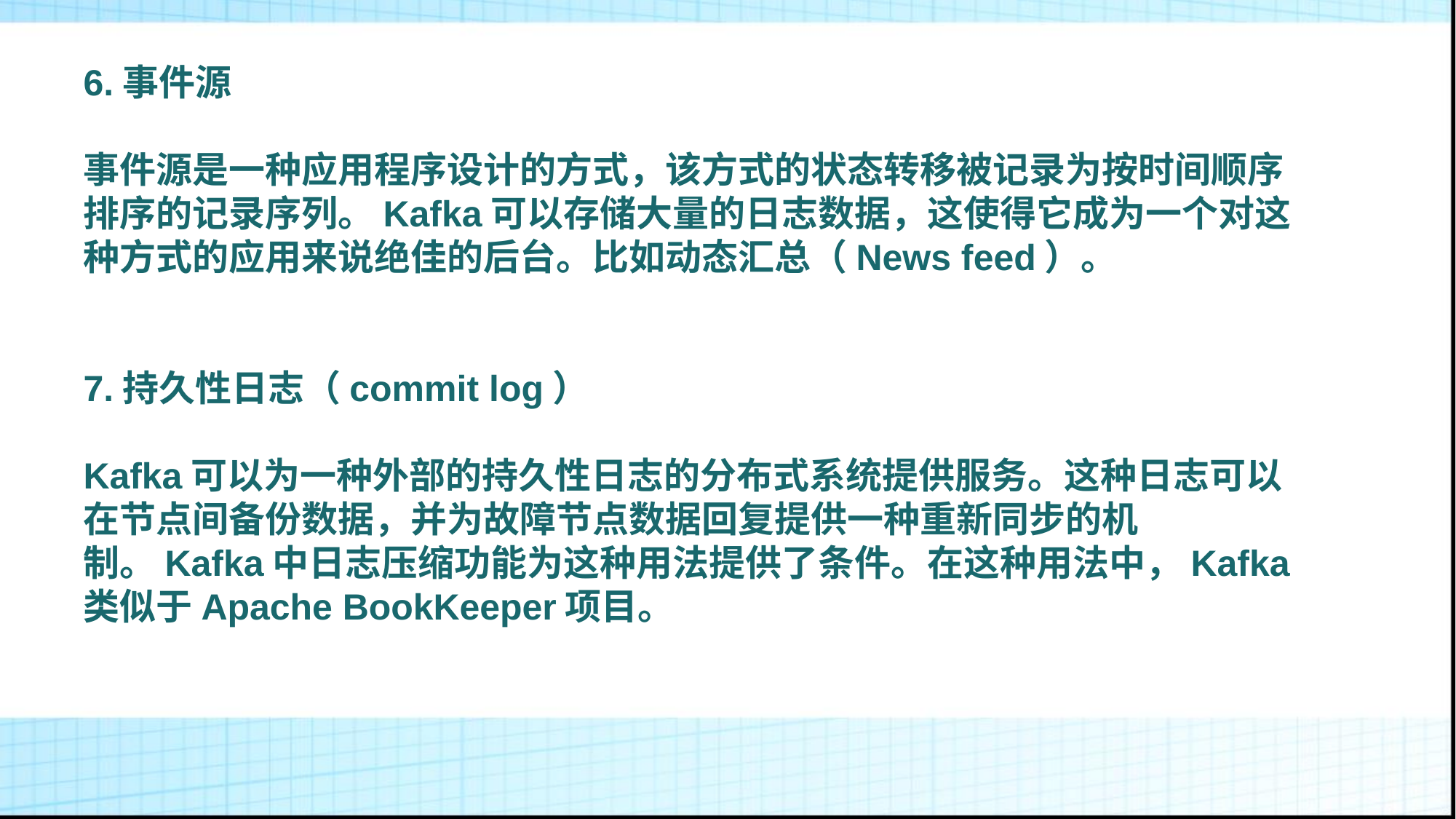

6.事件源

事件源是一种应用程序设计的方式，该方式的状态转移被记录为按时间顺序排序的记录序列。Kafka可以存储大量的日志数据，这使得它成为一个对这种方式的应用来说绝佳的后台。比如动态汇总（News feed）。

7.持久性日志（commit log）

Kafka可以为一种外部的持久性日志的分布式系统提供服务。这种日志可以在节点间备份数据，并为故障节点数据回复提供一种重新同步的机制。Kafka中日志压缩功能为这种用法提供了条件。在这种用法中，Kafka类似于Apache BookKeeper项目。